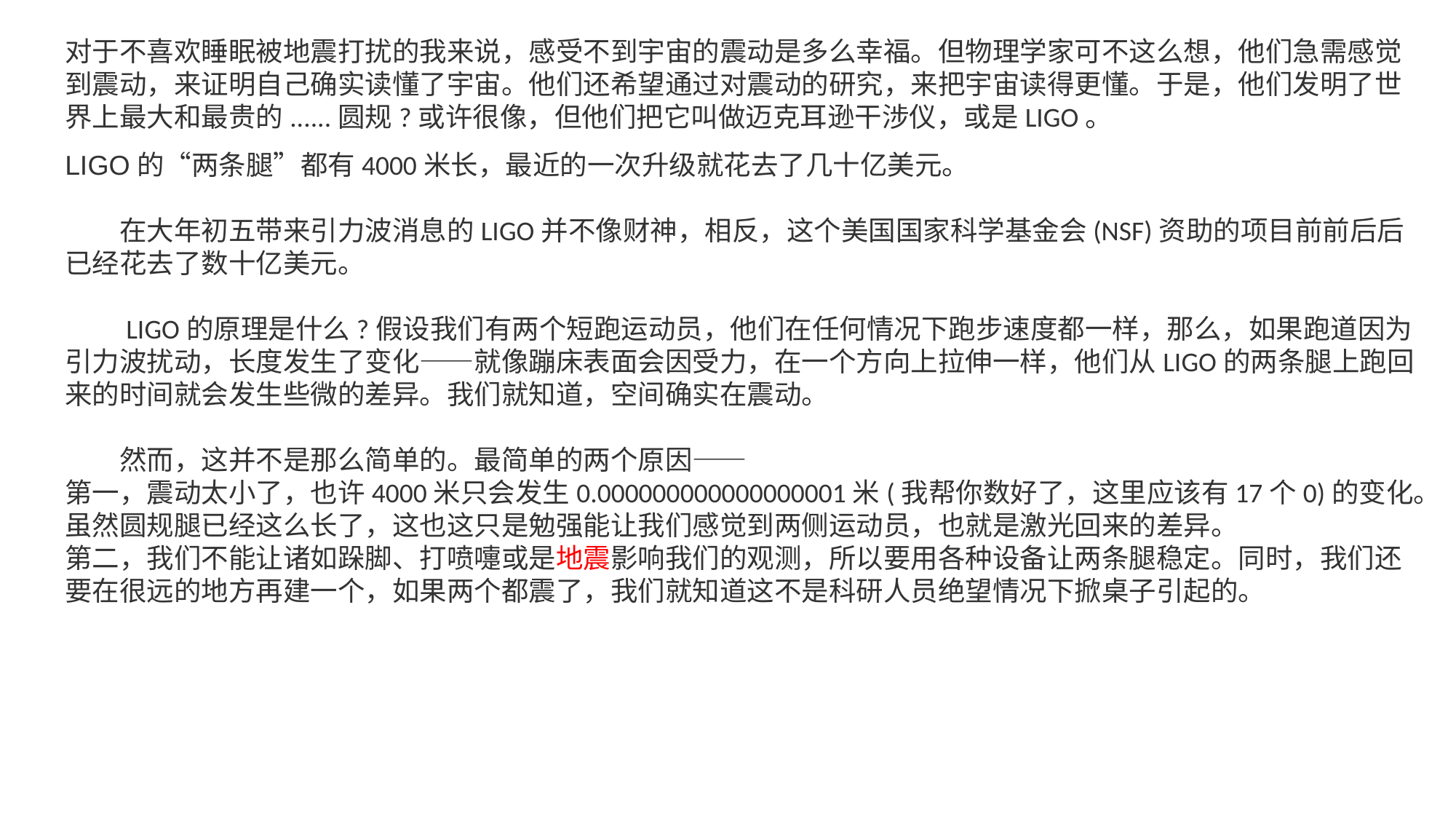

对于不喜欢睡眠被地震打扰的我来说，感受不到宇宙的震动是多么幸福。但物理学家可不这么想，他们急需感觉到震动，来证明自己确实读懂了宇宙。他们还希望通过对震动的研究，来把宇宙读得更懂。于是，他们发明了世界上最大和最贵的......圆规?或许很像，但他们把它叫做迈克耳逊干涉仪，或是LIGO。
LIGO的“两条腿”都有4000米长，最近的一次升级就花去了几十亿美元。
　　在大年初五带来引力波消息的LIGO并不像财神，相反，这个美国国家科学基金会(NSF)资助的项目前前后后已经花去了数十亿美元。
　　LIGO的原理是什么?假设我们有两个短跑运动员，他们在任何情况下跑步速度都一样，那么，如果跑道因为引力波扰动，长度发生了变化——就像蹦床表面会因受力，在一个方向上拉伸一样，他们从LIGO的两条腿上跑回来的时间就会发生些微的差异。我们就知道，空间确实在震动。
　　然而，这并不是那么简单的。最简单的两个原因——
第一，震动太小了，也许4000米只会发生0.000000000000000001米(我帮你数好了，这里应该有17个0)的变化。虽然圆规腿已经这么长了，这也这只是勉强能让我们感觉到两侧运动员，也就是激光回来的差异。
第二，我们不能让诸如跺脚、打喷嚏或是地震影响我们的观测，所以要用各种设备让两条腿稳定。同时，我们还要在很远的地方再建一个，如果两个都震了，我们就知道这不是科研人员绝望情况下掀桌子引起的。